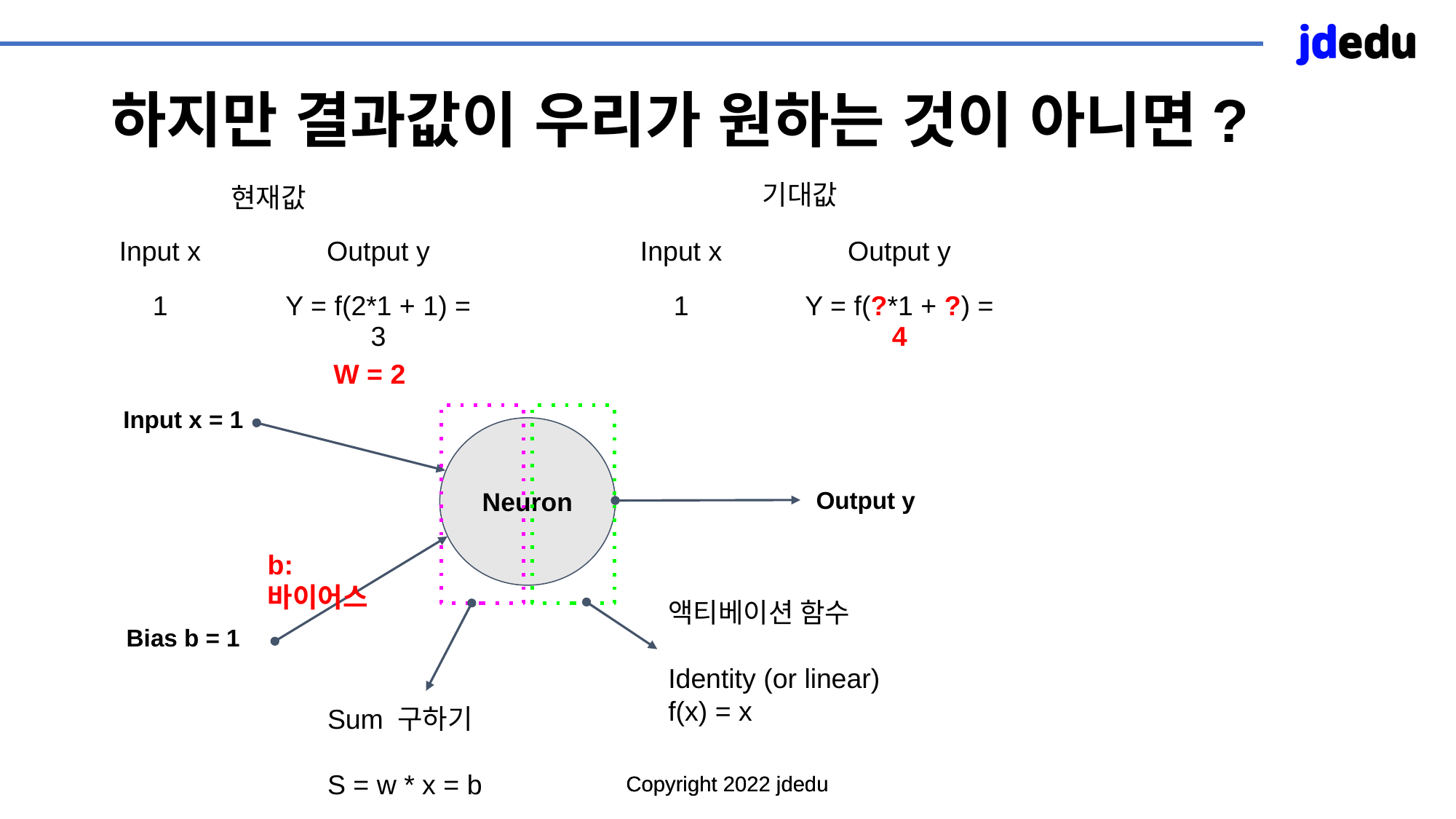

# 하지만 결과값이 우리가 원하는 것이 아니면?
기대값
현재값
| Input x | Output y |
| --- | --- |
| 1 | Y = f(2\*1 + 1) = 3 |
| Input x | Output y |
| --- | --- |
| 1 | Y = f(?\*1 + ?) = 4 |
W = 2
Input x = 1

Neuron
Output y
b: 바이어스
액티베이션 함수

Identity (or linear)
f(x) = x
Bias b = 1
Sum 구하기

S = w * x = b